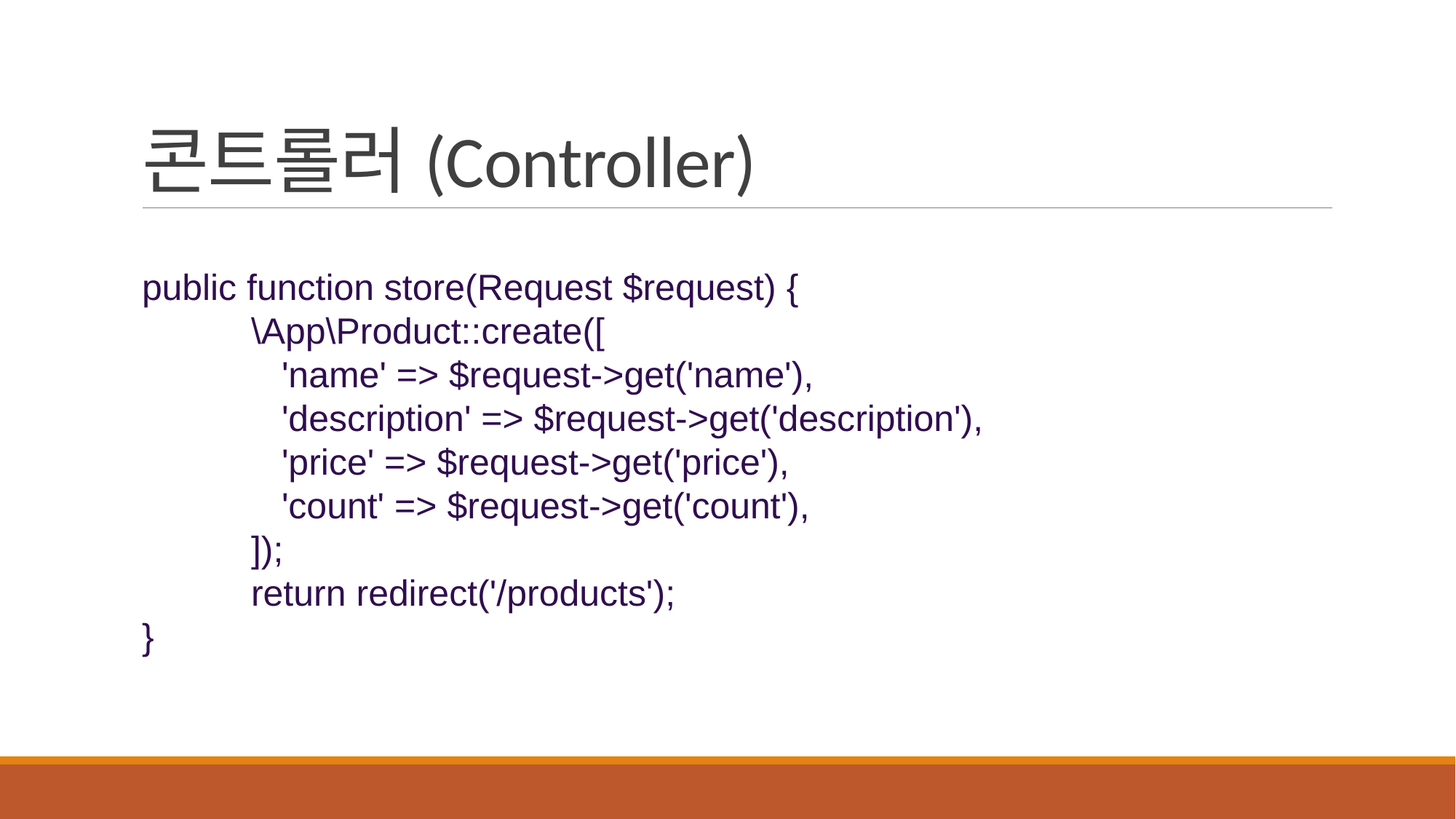

# 콘트롤러(Controller)
public function store(Request $request) {
	\App\Product::create([
	   'name' => $request->get('name'),
	   'description' => $request->get('description'),
	   'price' => $request->get('price'),
	   'count' => $request->get('count'),
  	]);
	return redirect('/products');
}